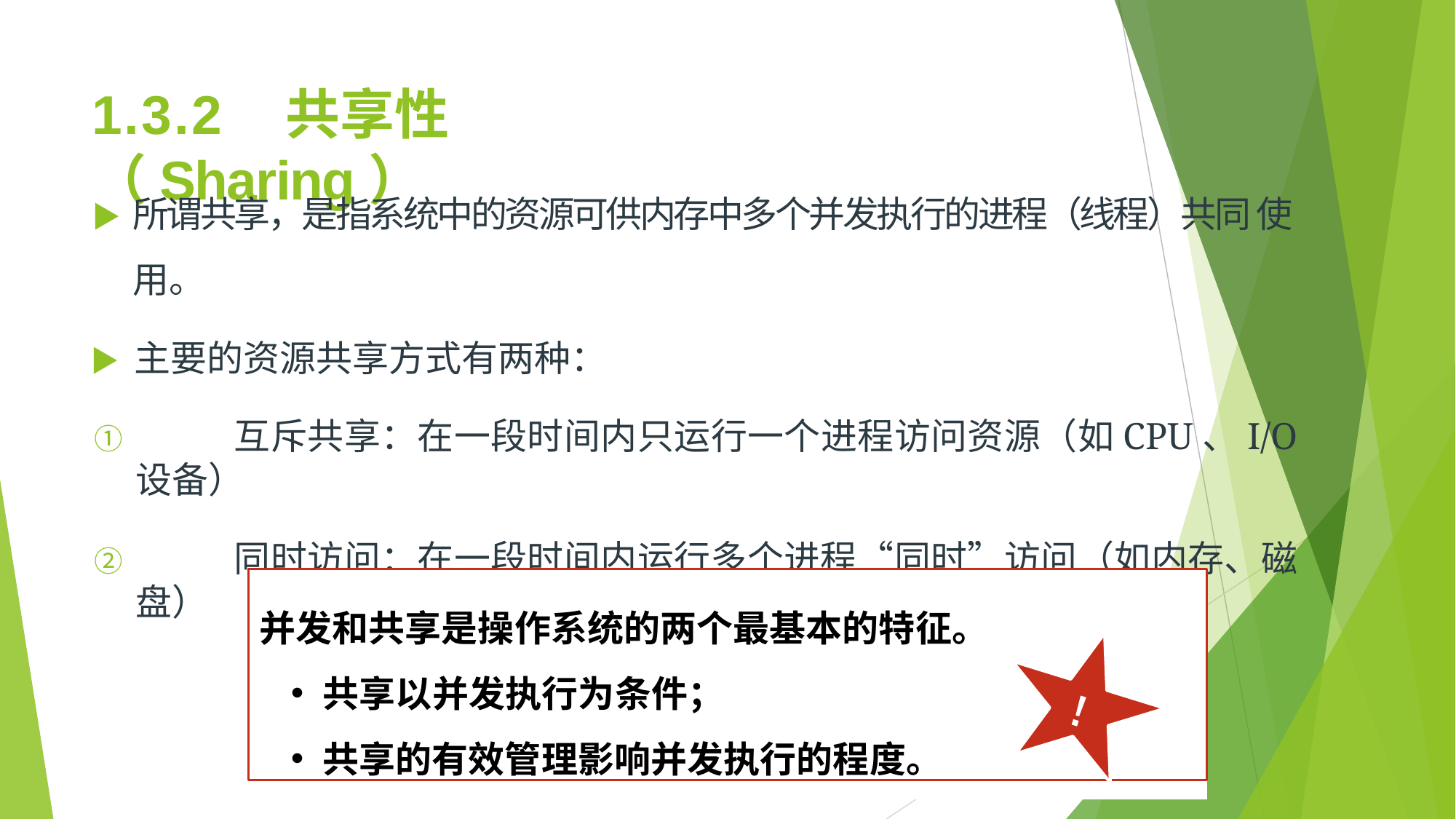

# 1.3.2	共享性（Sharing）
▶	所谓共享，是指系统中的资源可供内存中多个并发执行的进程（线程）共同 使用。

▶	主要的资源共享方式有两种：

①	互斥共享：在一段时间内只运行一个进程访问资源（如CPU、I/O设备）

②	同时访问：在一段时间内运行多个进程“同时”访问（如内存、磁盘）

并发和共享是操作系统的两个最基本的特征。
共享以并发执行为条件；
共享的有效管理影响并发执行的程度。